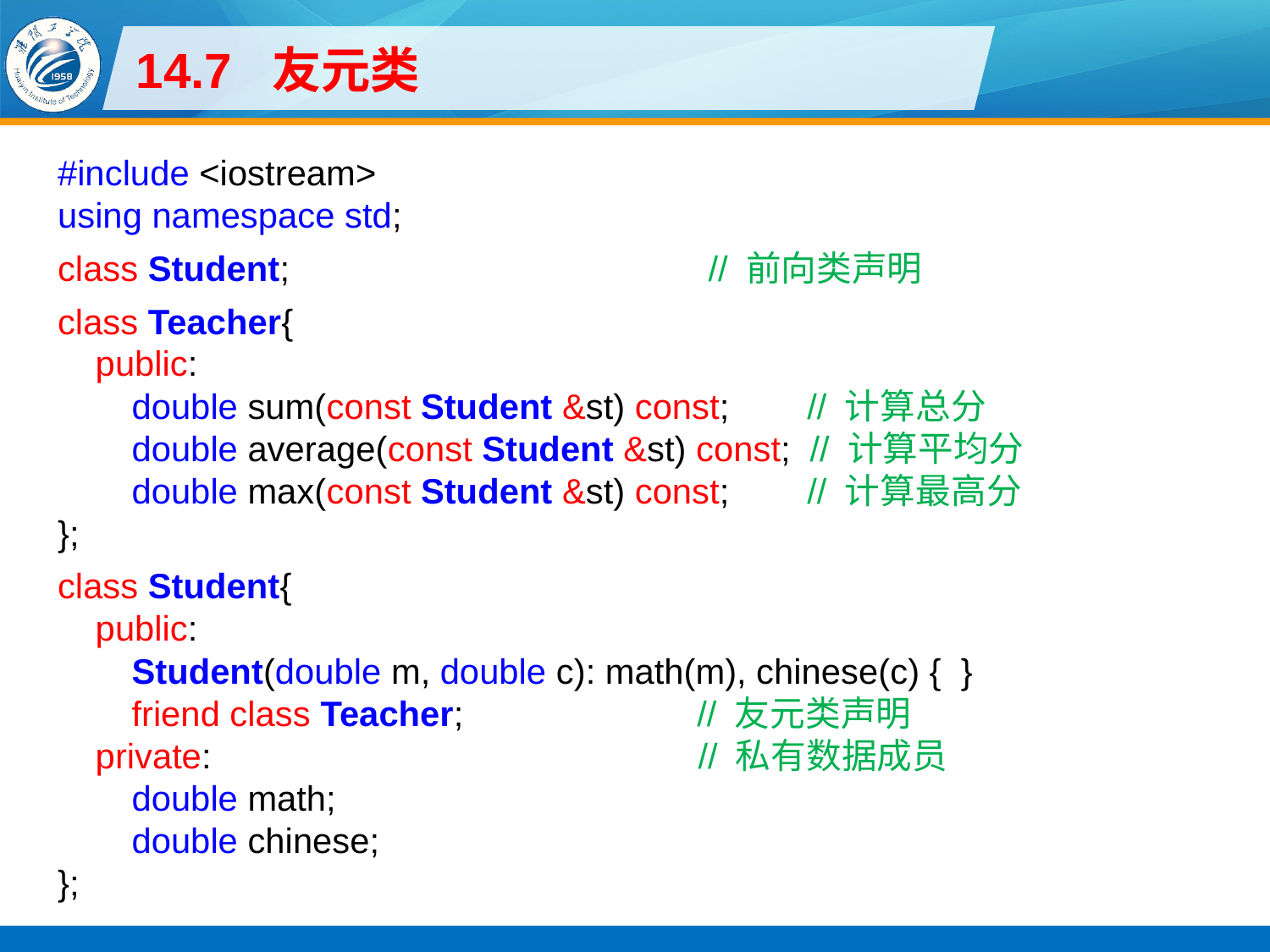

# 14.7  友元类
#include <iostream>
using namespace std;
class Student;                                           // 前向类声明
class Teacher{
public:
double sum(const Student &st) const;        // 计算总分
double average(const Student &st) const;  // 计算平均分
double max(const Student &st) const;        // 计算最高分
};
class Student{
public:
Student(double m, double c): math(m), chinese(c) {  }
friend class Teacher;                        // 友元类声明
private:                                                  // 私有数据成员
double math;
double chinese;
};